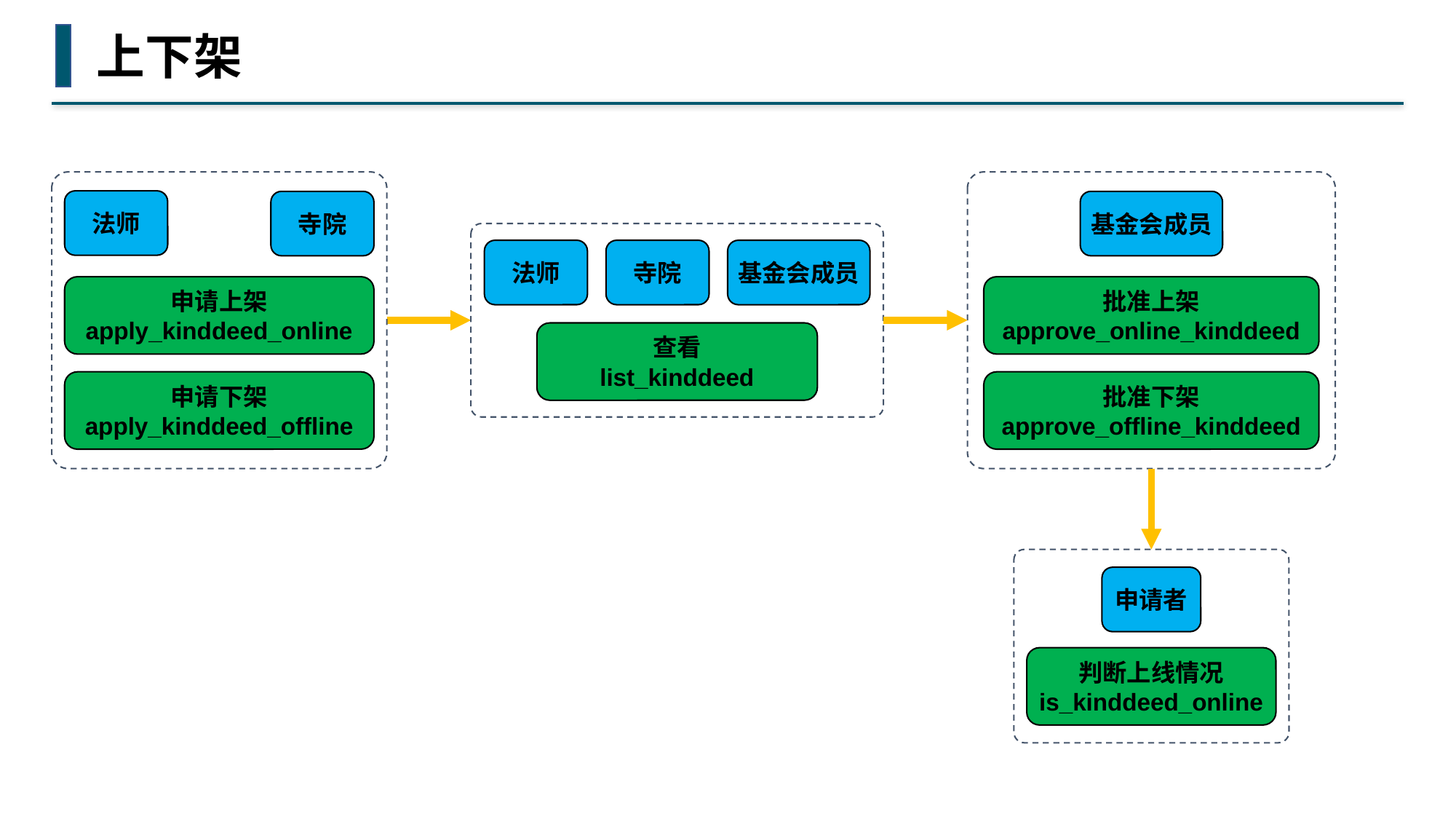

上下架

法师
寺院
申请上架
apply_kinddeed_online
申请下架
apply_kinddeed_offline

基金会成员
批准上架
approve_online_kinddeed
批准下架
approve_offline_kinddeed

法师
寺院
基金会成员
查看
list_kinddeed

申请者
判断上线情况
is_kinddeed_online